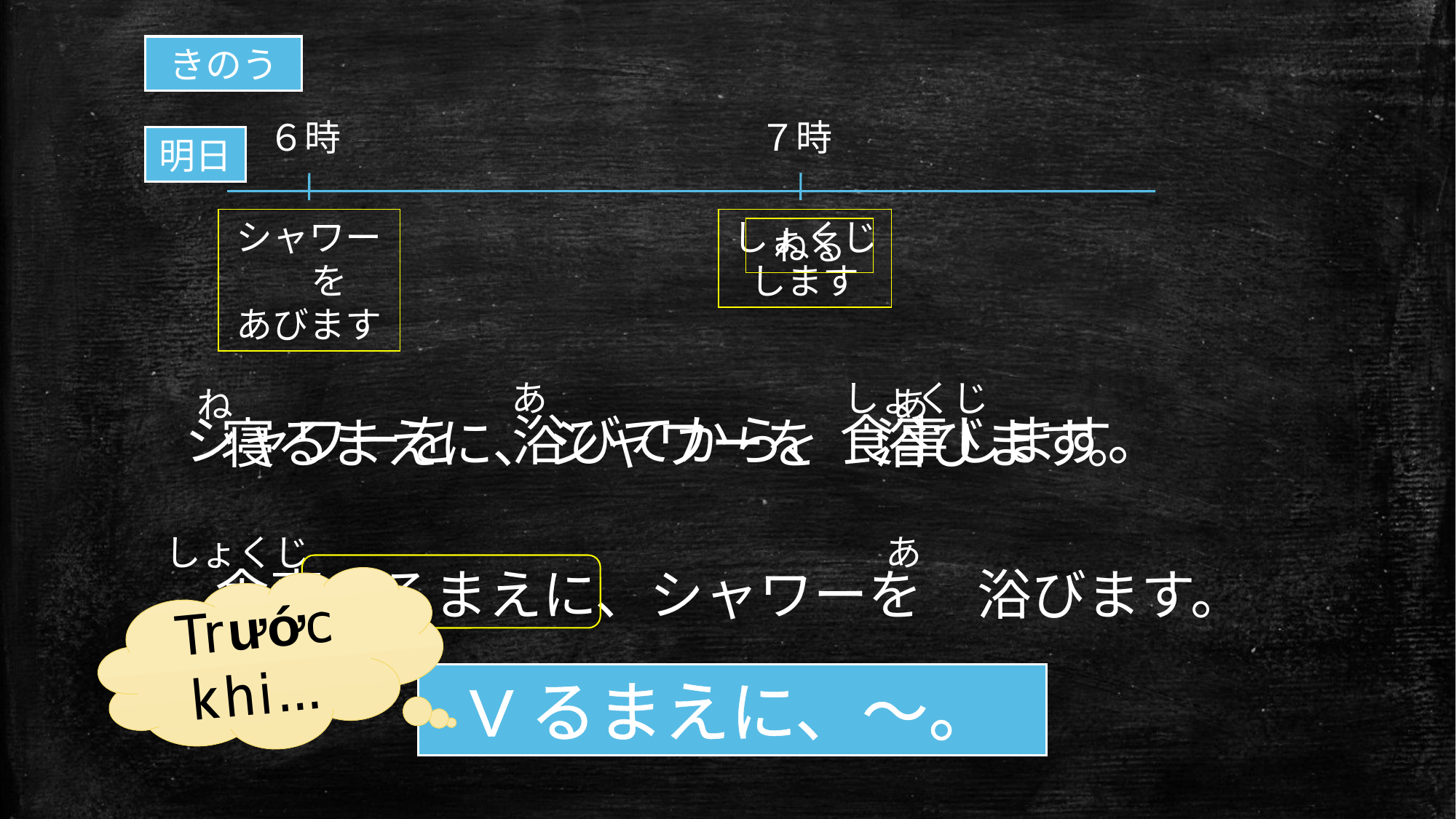

きのう
６時
７時
明日
シャワーを
あびます
しょくじ
します
ねる
あ 	　	　　しょくじ
ね				　　　　　　　　　あ
シャワーを　浴びてから、食事します。
寝るまえに、シャワーを　浴びます。
しょくじ				　　　   　　　あ
食事するまえに、シャワーを　浴びます。

Trước khi…
Vるまえに、～。